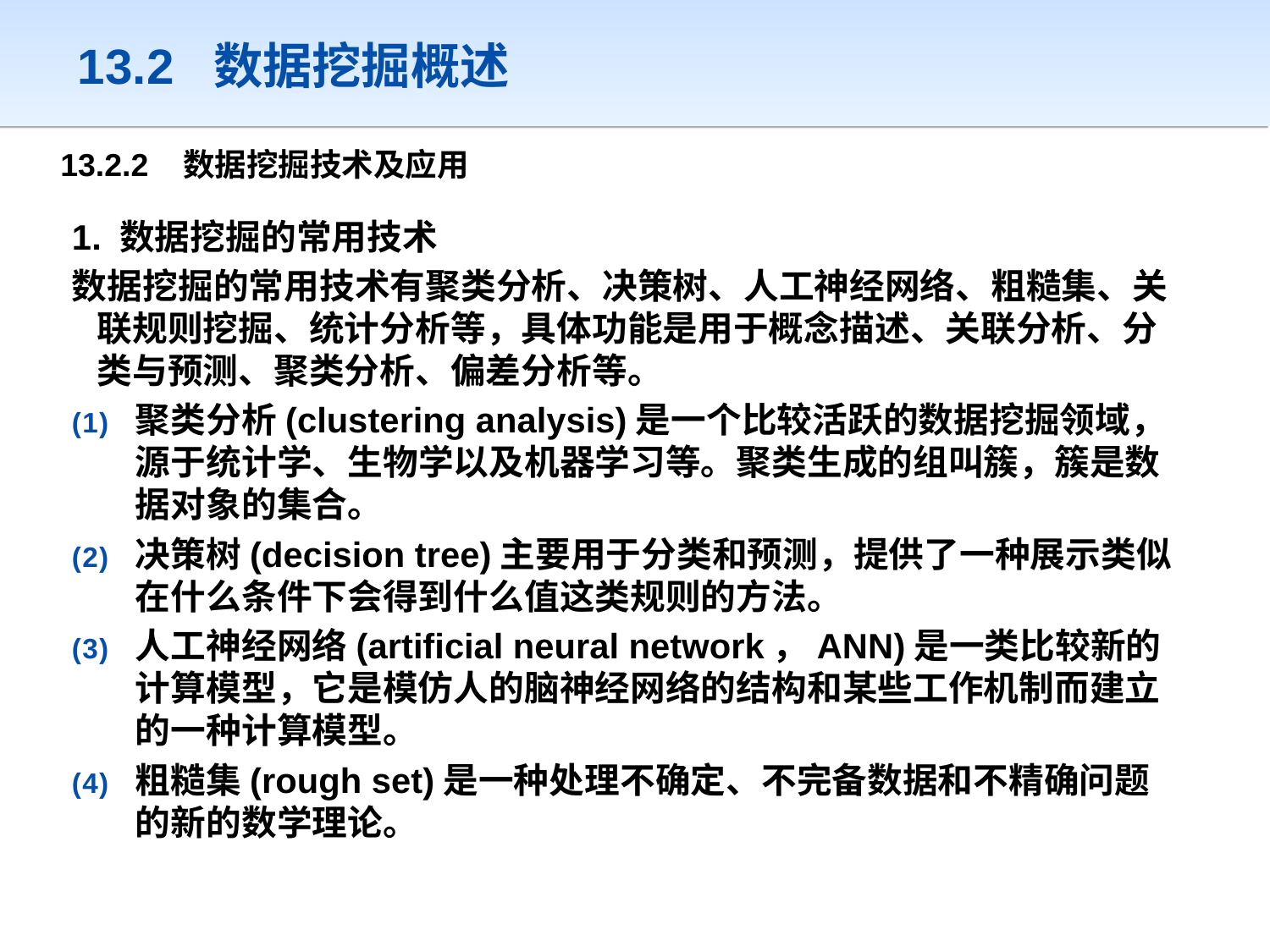

# 13.2  数据挖掘概述
13.2.2   数据挖掘技术及应用
1. 数据挖掘的常用技术
数据挖掘的常用技术有聚类分析、决策树、人工神经网络、粗糙集、关联规则挖掘、统计分析等，具体功能是用于概念描述、关联分析、分类与预测、聚类分析、偏差分析等。
聚类分析(clustering analysis)是一个比较活跃的数据挖掘领域，源于统计学、生物学以及机器学习等。聚类生成的组叫簇，簇是数据对象的集合。
决策树(decision tree)主要用于分类和预测，提供了一种展示类似在什么条件下会得到什么值这类规则的方法。
人工神经网络(artificial neural network，ANN)是一类比较新的计算模型，它是模仿人的脑神经网络的结构和某些工作机制而建立的一种计算模型。
粗糙集(rough set)是一种处理不确定、不完备数据和不精确问题的新的数学理论。